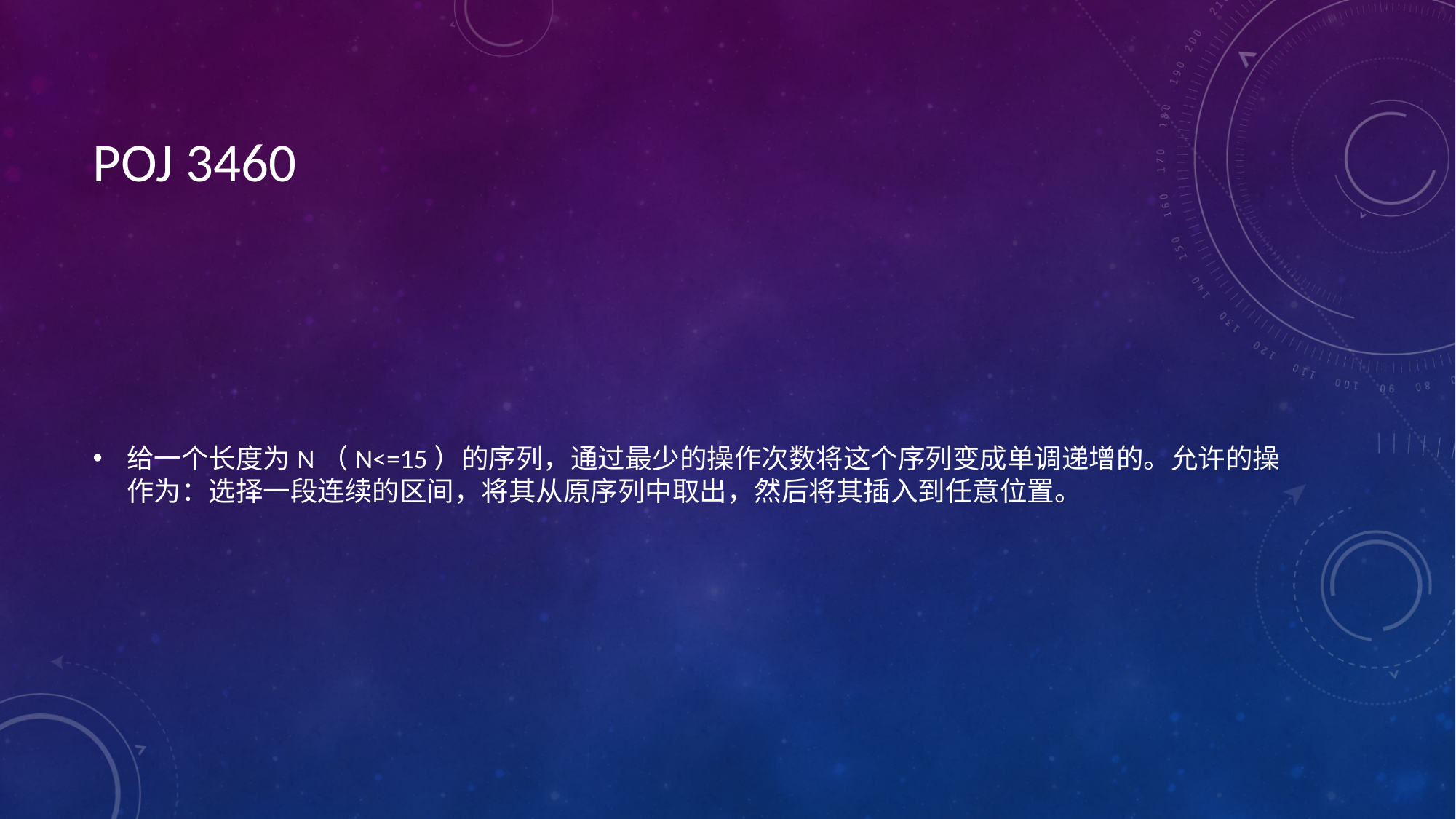

# POJ 3460
给一个长度为N（N<=15）的序列，通过最少的操作次数将这个序列变成单调递增的。允许的操作为：选择一段连续的区间，将其从原序列中取出，然后将其插入到任意位置。